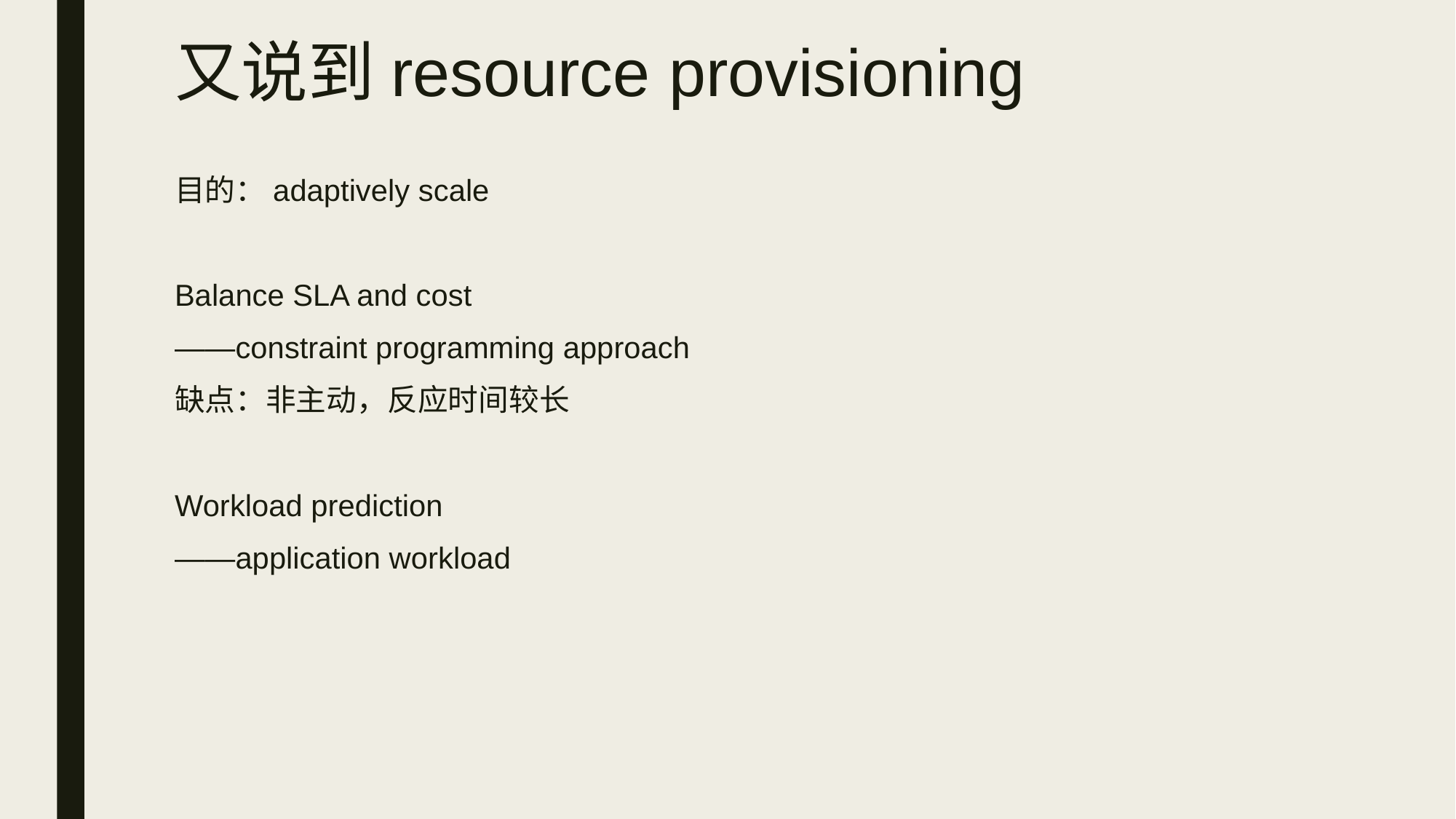

# 又说到resource provisioning
目的：adaptively scale

Balance SLA and cost
——constraint programming approach
缺点：非主动，反应时间较长

Workload prediction
——application workload